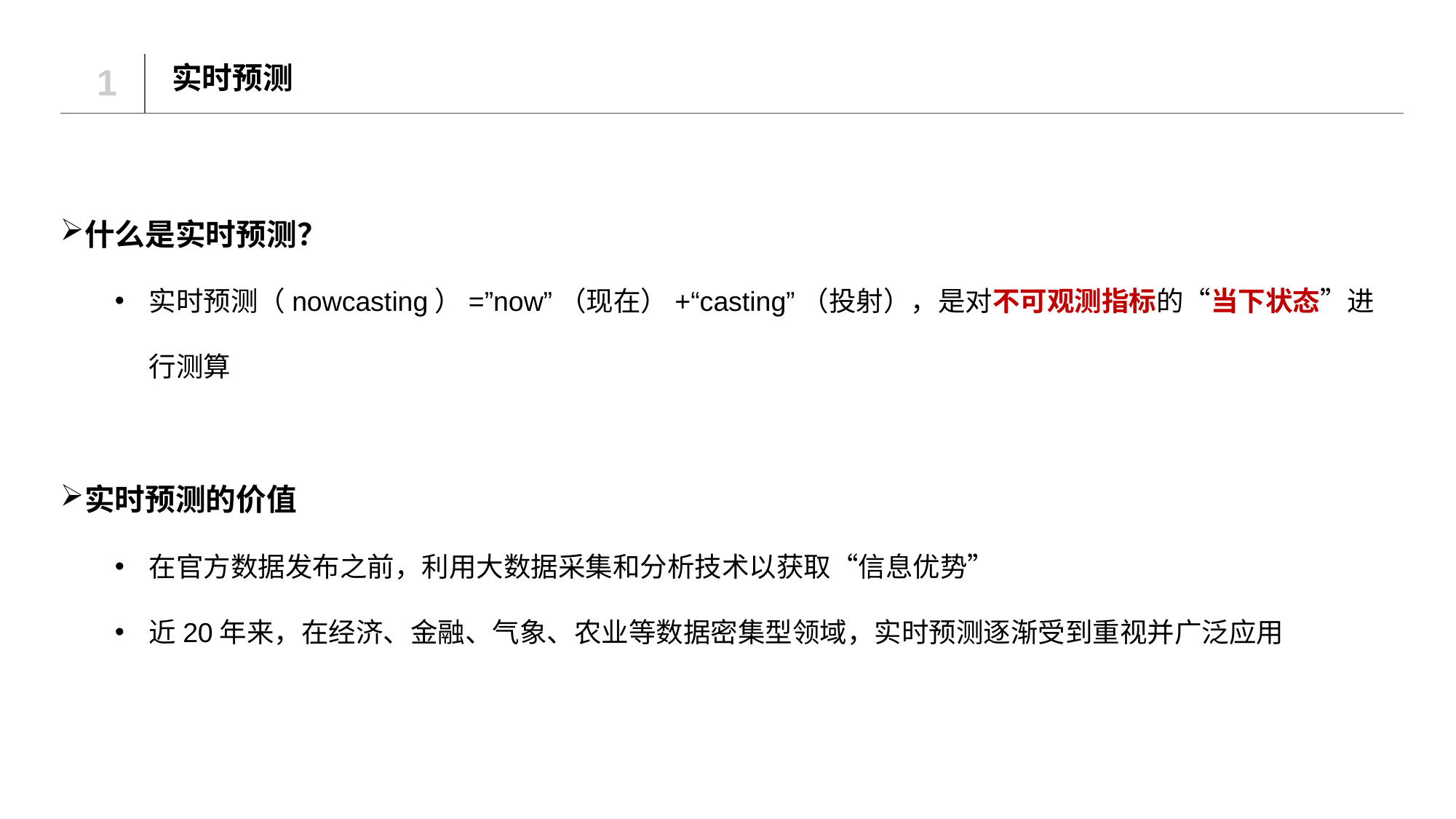

1
实时预测
什么是实时预测？
实时预测（nowcasting）=”now”（现在）+“casting”（投射），是对不可观测指标的“当下状态”进行测算
实时预测的价值
在官方数据发布之前，利用大数据采集和分析技术以获取“信息优势”
近20年来，在经济、金融、气象、农业等数据密集型领域，实时预测逐渐受到重视并广泛应用